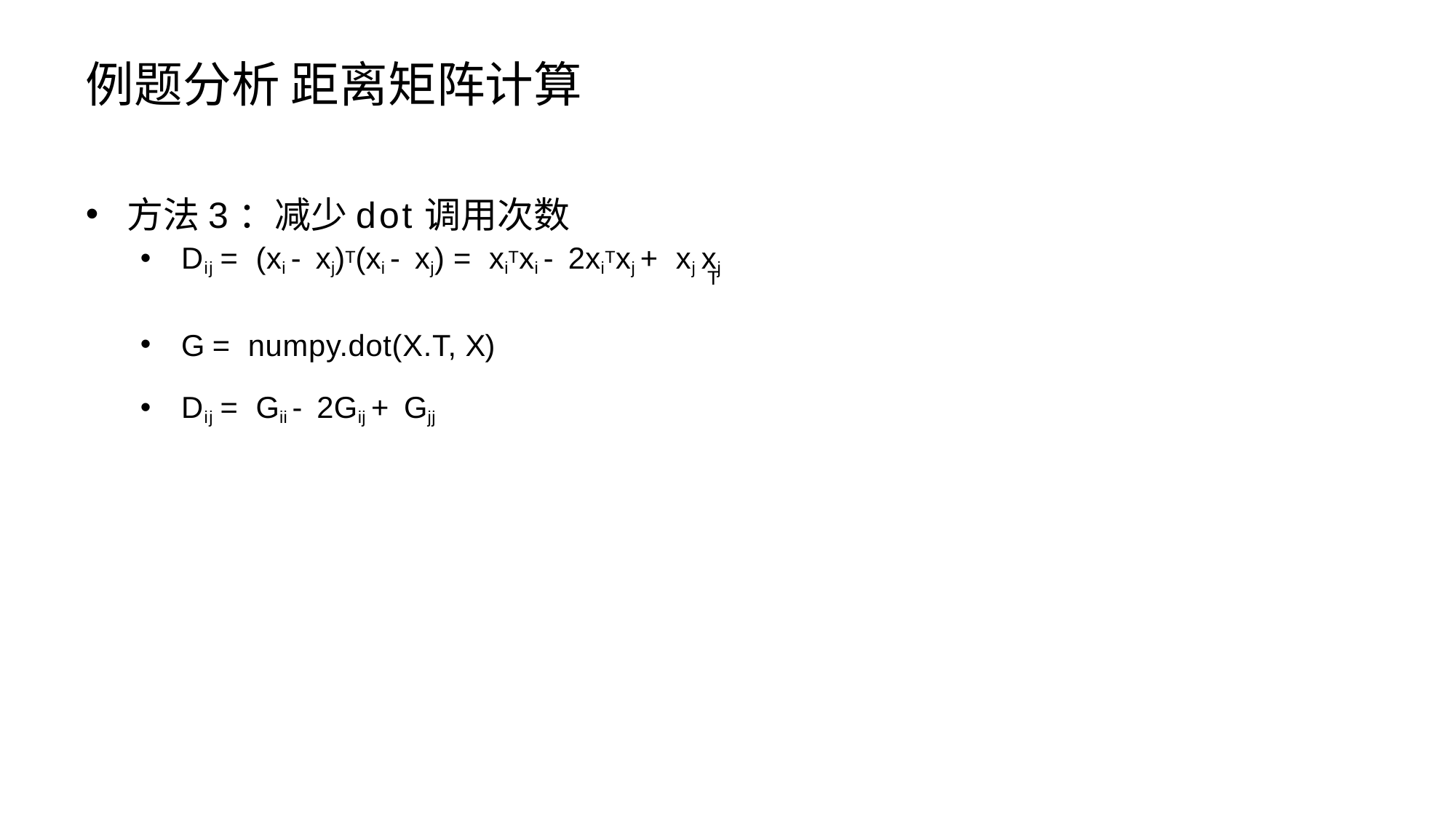

# 例题分析 距离矩阵计算
方法3：减少dot调用次数
Dij = (xi - xj)T(xi - xj) = xiTxi - 2xiTxj + xj xj
T

G = numpy.dot(X.T, X)
Dij = Gii - 2Gij + Gjj